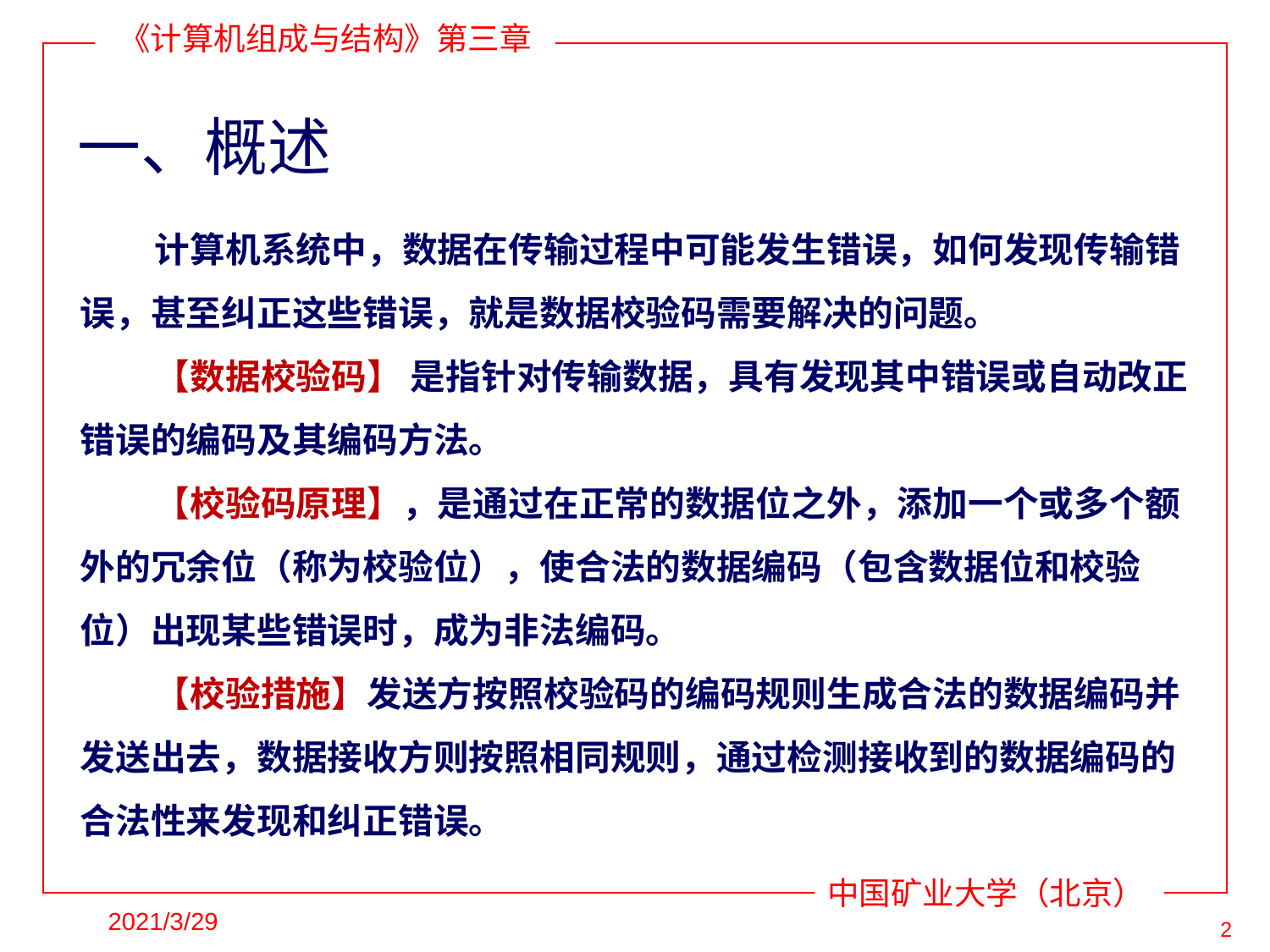

# 一、概述
计算机系统中，数据在传输过程中可能发生错误，如何发现传输错误，甚至纠正这些错误，就是数据校验码需要解决的问题。
【数据校验码】 是指针对传输数据，具有发现其中错误或自动改正错误的编码及其编码方法。
【校验码原理】，是通过在正常的数据位之外，添加一个或多个额外的冗余位（称为校验位），使合法的数据编码（包含数据位和校验位）出现某些错误时，成为非法编码。
【校验措施】发送方按照校验码的编码规则生成合法的数据编码并发送出去，数据接收方则按照相同规则，通过检测接收到的数据编码的合法性来发现和纠正错误。

2021/3/29